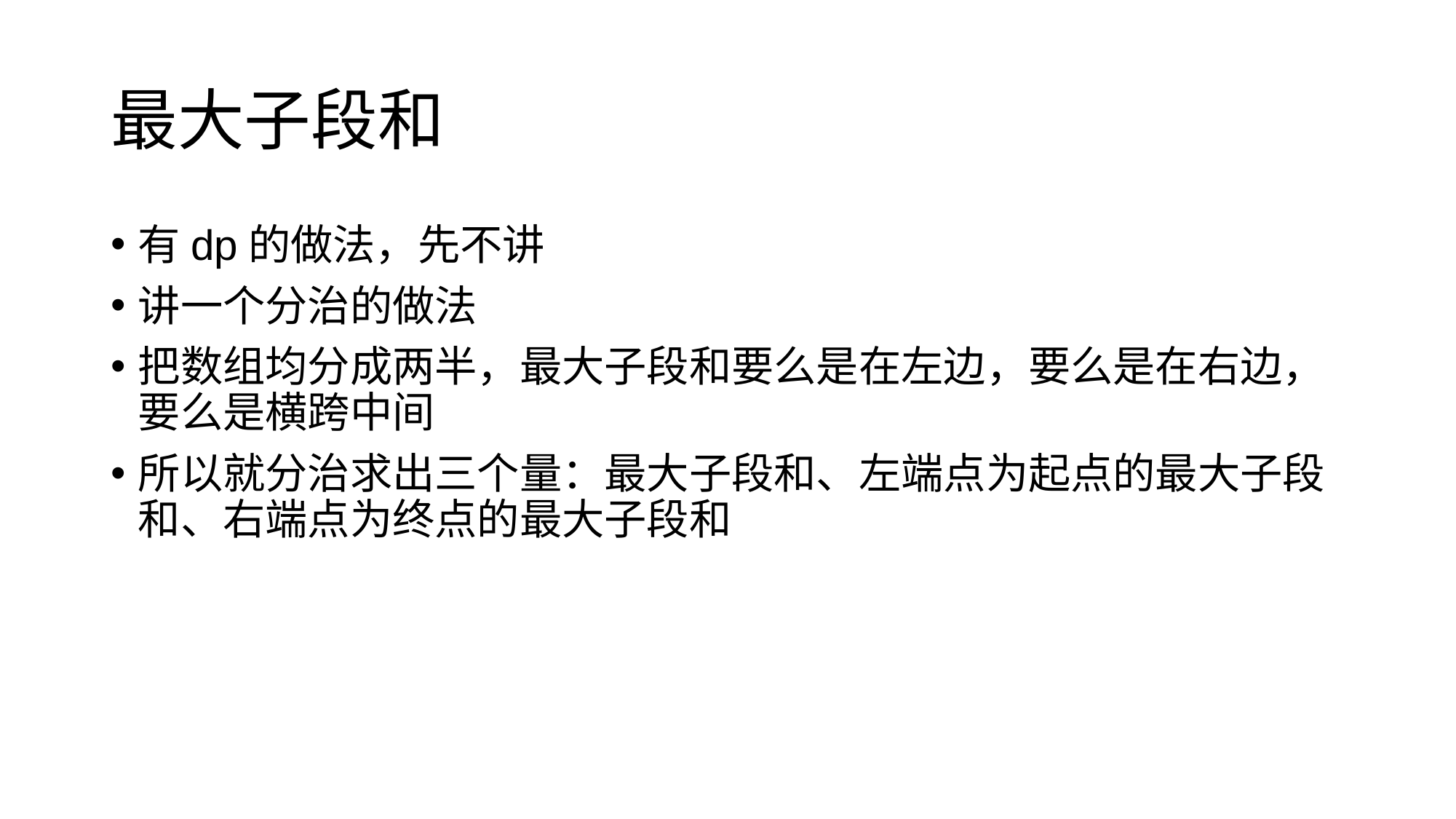

# 最大子段和
有dp的做法，先不讲
讲一个分治的做法
把数组均分成两半，最大子段和要么是在左边，要么是在右边，要么是横跨中间
所以就分治求出三个量：最大子段和、左端点为起点的最大子段和、右端点为终点的最大子段和